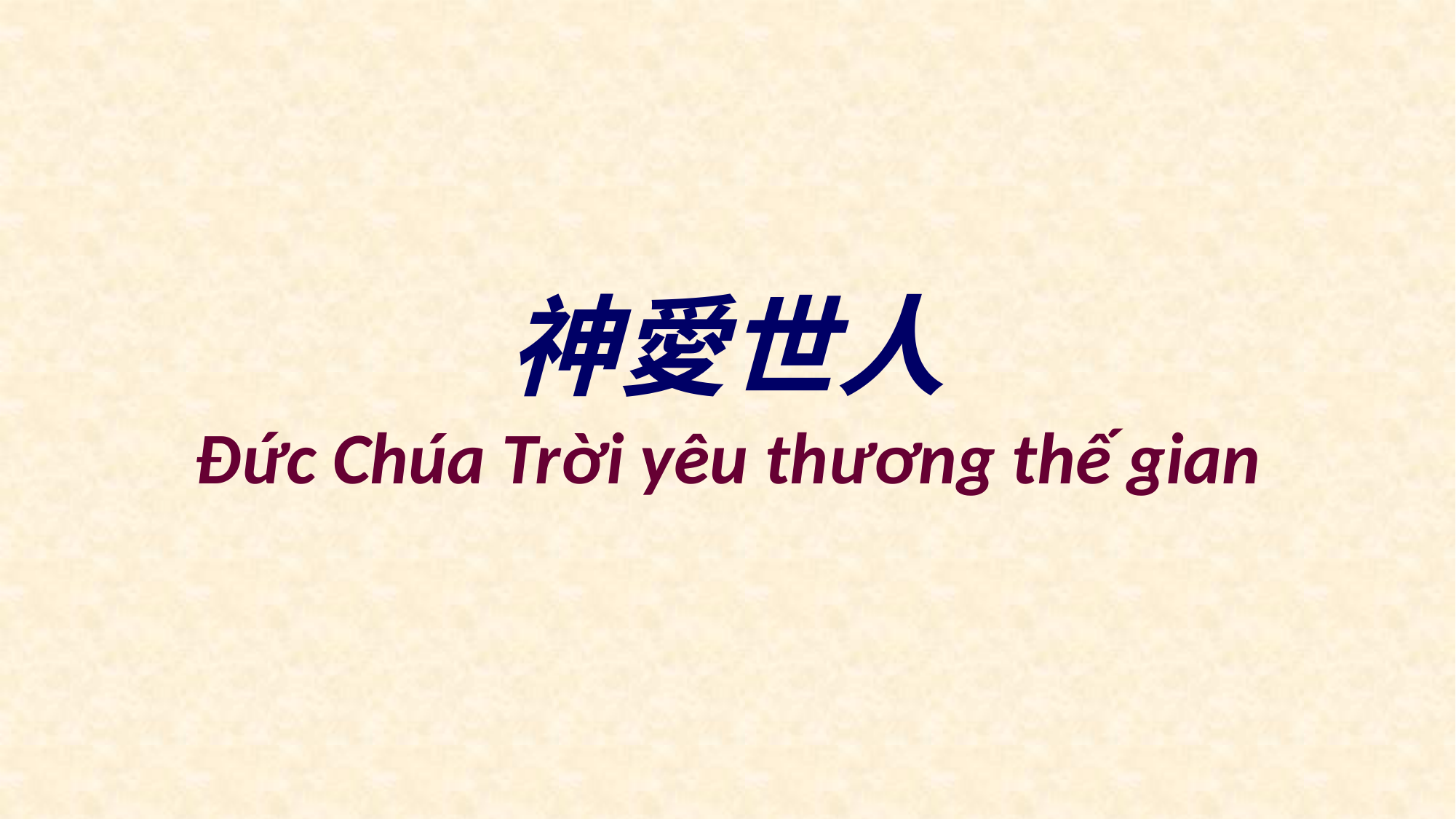

神愛世人
Ðức Chúa Trời yêu thương thế gian